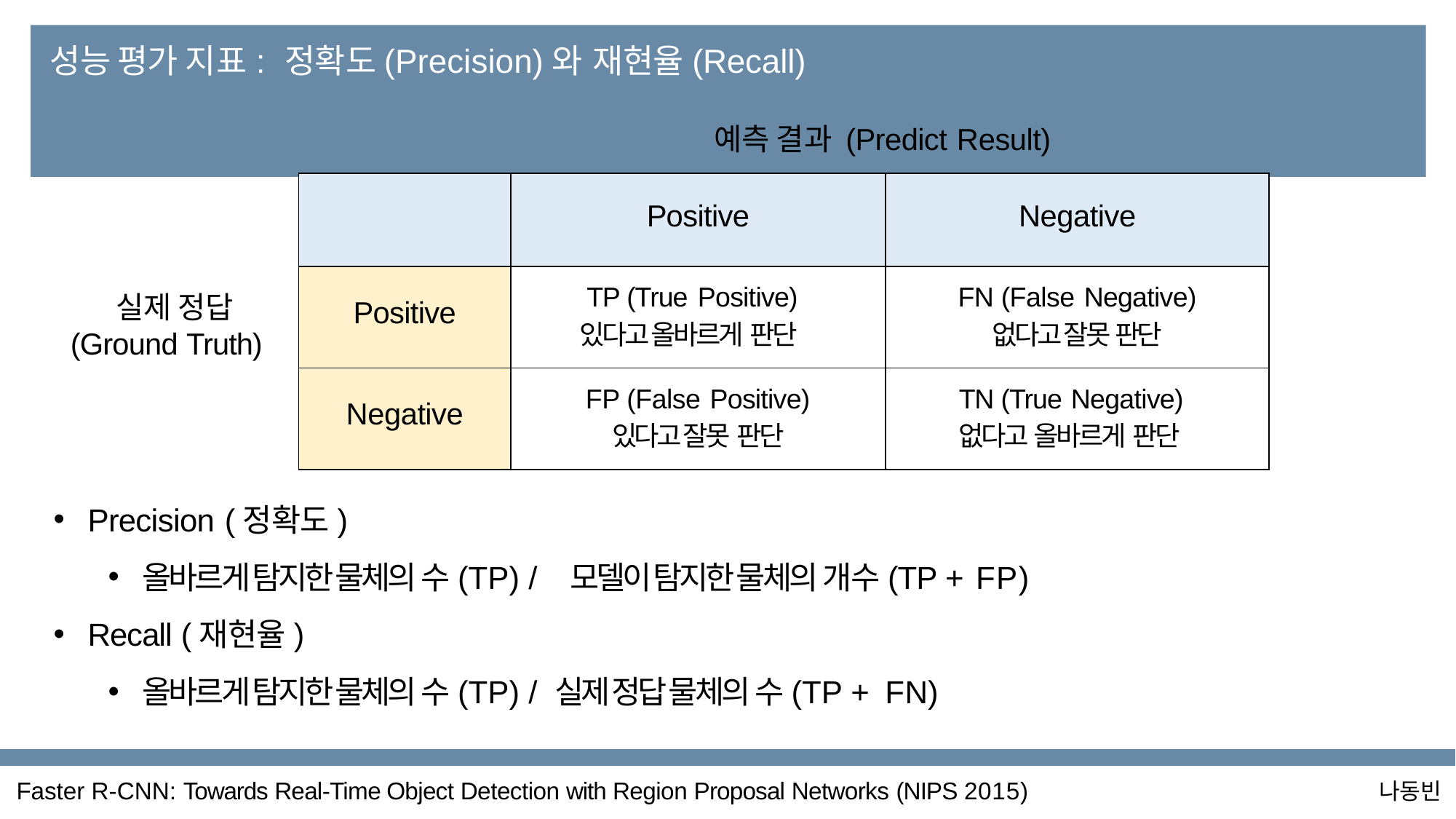

# 성능 평가 지표: 정확도(Precision)와 재현율(Recall)
예측 결과 (Predict Result)
|  | Positive | Negative |
| --- | --- | --- |
| Positive | TP (True Positive) 있다고 올바르게 판단 | FN (False Negative) 없다고 잘못 판단 |
| Negative | FP (False Positive) 있다고 잘못 판단 | TN (True Negative) 없다고 올바르게 판단 |
실제 정답  (Ground Truth)
Precision (정확도)
올바르게 탐지한 물체의 수(TP) /  모델이 탐지한 물체의 개수(TP + FP)
Recall (재현율)
올바르게 탐지한 물체의 수(TP) / 실제 정답 물체의 수(TP + FN)

Faster R-CNN: Towards Real-Time Object Detection with Region Proposal Networks (NIPS 2015)
나동빈